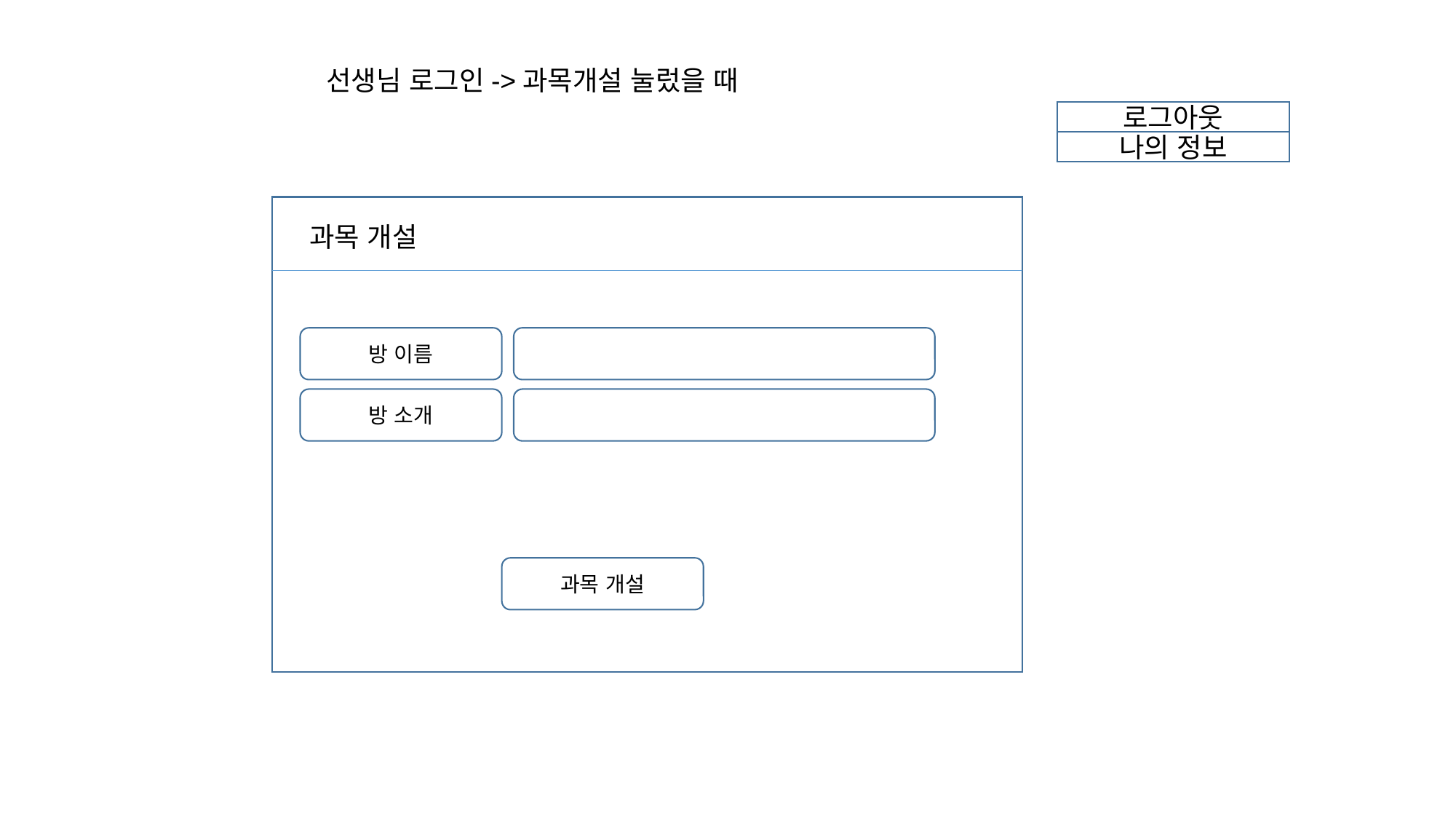

선생님 로그인->과목개설 눌렀을 때
로그아웃
나의 정보

과목 개설
방 이름

방 소개

과목 개설